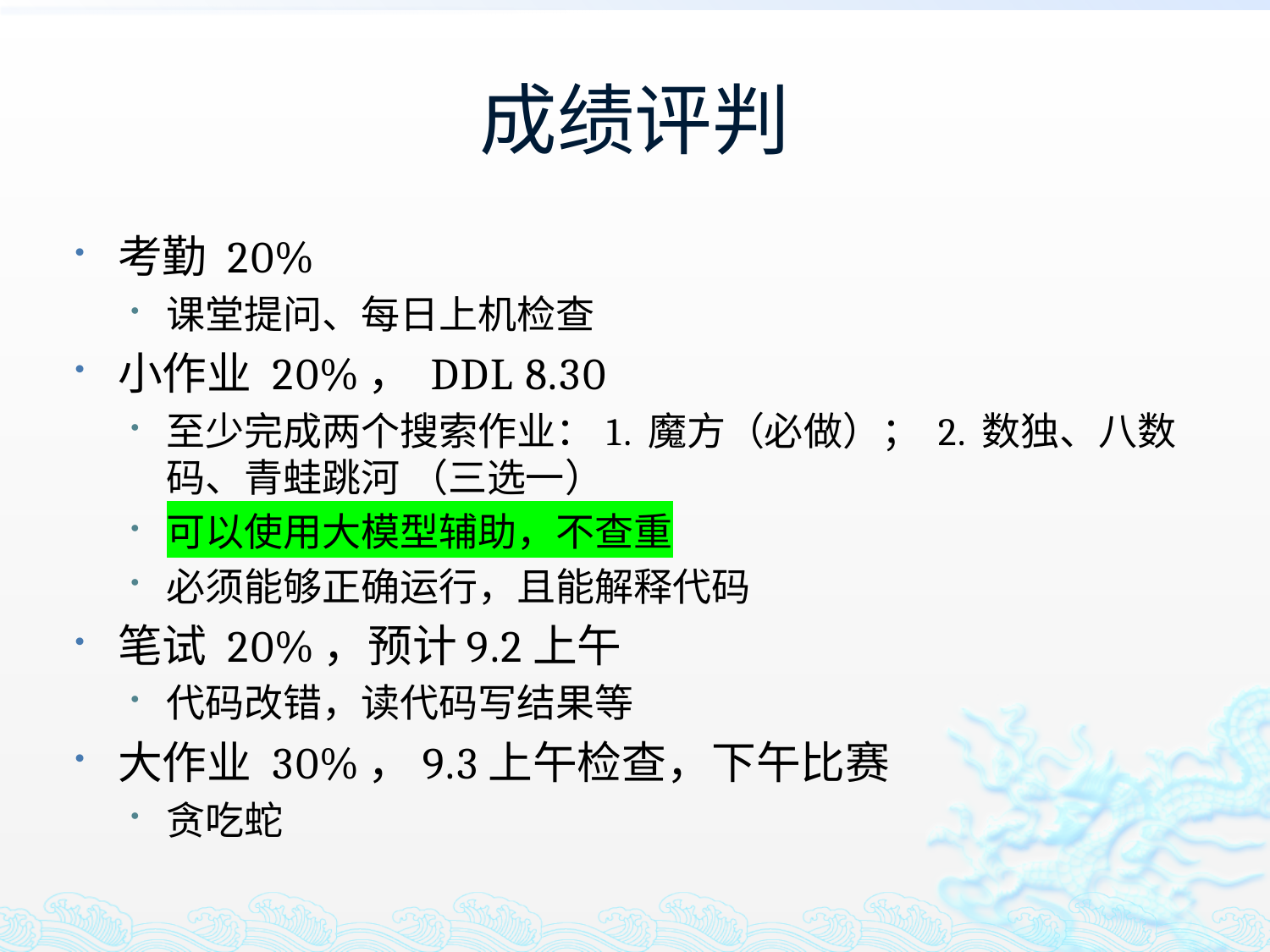

# 成绩评判
考勤 20%
课堂提问、每日上机检查
小作业 20%， DDL 8.30
至少完成两个搜索作业：1. 魔方（必做）； 2. 数独、八数码、青蛙跳河 （三选一）
可以使用大模型辅助，不查重
必须能够正确运行，且能解释代码
笔试 20%，预计9.2上午
代码改错，读代码写结果等
大作业 30%，9.3上午检查，下午比赛
贪吃蛇